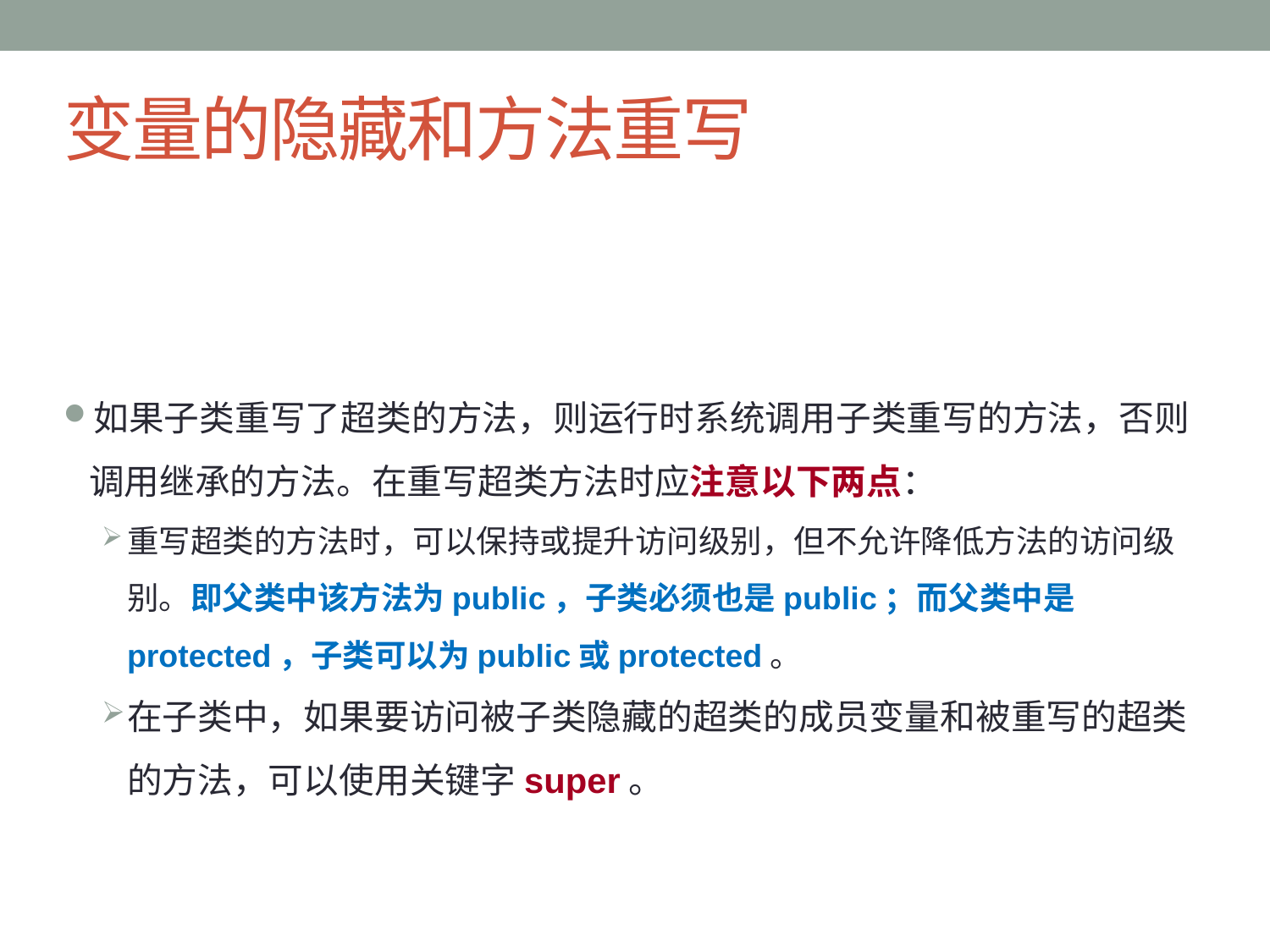

# 变量的隐藏和方法重写
如果子类重写了超类的方法，则运行时系统调用子类重写的方法，否则调用继承的方法。在重写超类方法时应注意以下两点：
重写超类的方法时，可以保持或提升访问级别，但不允许降低方法的访问级别。即父类中该方法为public，子类必须也是public；而父类中是protected，子类可以为public或protected。
在子类中，如果要访问被子类隐藏的超类的成员变量和被重写的超类的方法，可以使用关键字super。